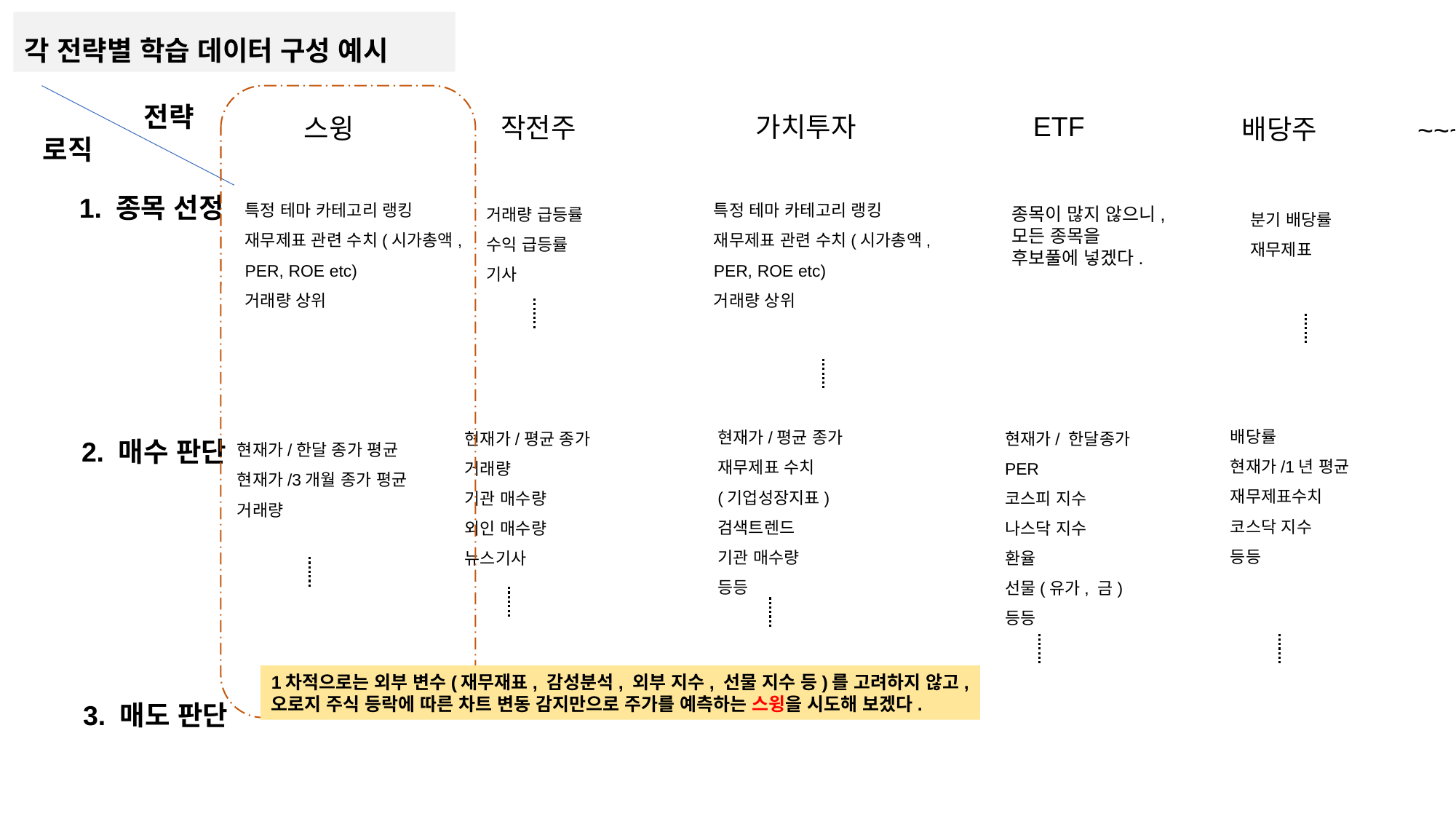

각 전략별 학습 데이터 구성 예시
전략
로직
1. 종목 선정
2. 매수 판단
3. 매도 판단

ETF
가치투자
작전주
스윙
배당주
~~~
특정 테마 카테고리 랭킹
재무제표 관련 수치(시가총액, PER, ROE etc)
거래량 상위

특정 테마 카테고리 랭킹
재무제표 관련 수치(시가총액, PER, ROE etc)
거래량 상위

거래량 급등률
수익 급등률
기사
분기 배당률
재무제표

종목이 많지 않으니,
모든 종목을
후보풀에 넣겠다.
배당률
현재가/1년 평균
재무제표수치
코스닥 지수
등등
현재가/평균 종가
재무제표 수치
(기업성장지표)
검색트렌드
기관 매수량
등등

현재가/평균 종가
거래량
기관 매수량
외인 매수량
뉴스기사

현재가/ 한달종가
PER
코스피 지수
나스닥 지수
환율
선물(유가, 금)
등등
현재가/한달 종가 평균
현재가/3개월 종가 평균
거래량

1차적으로는 외부 변수(재무재표, 감성분석, 외부 지수, 선물 지수 등)를 고려하지 않고,
오로지 주식 등락에 따른 차트 변동 감지만으로 주가를 예측하는 스윙을 시도해 보겠다.